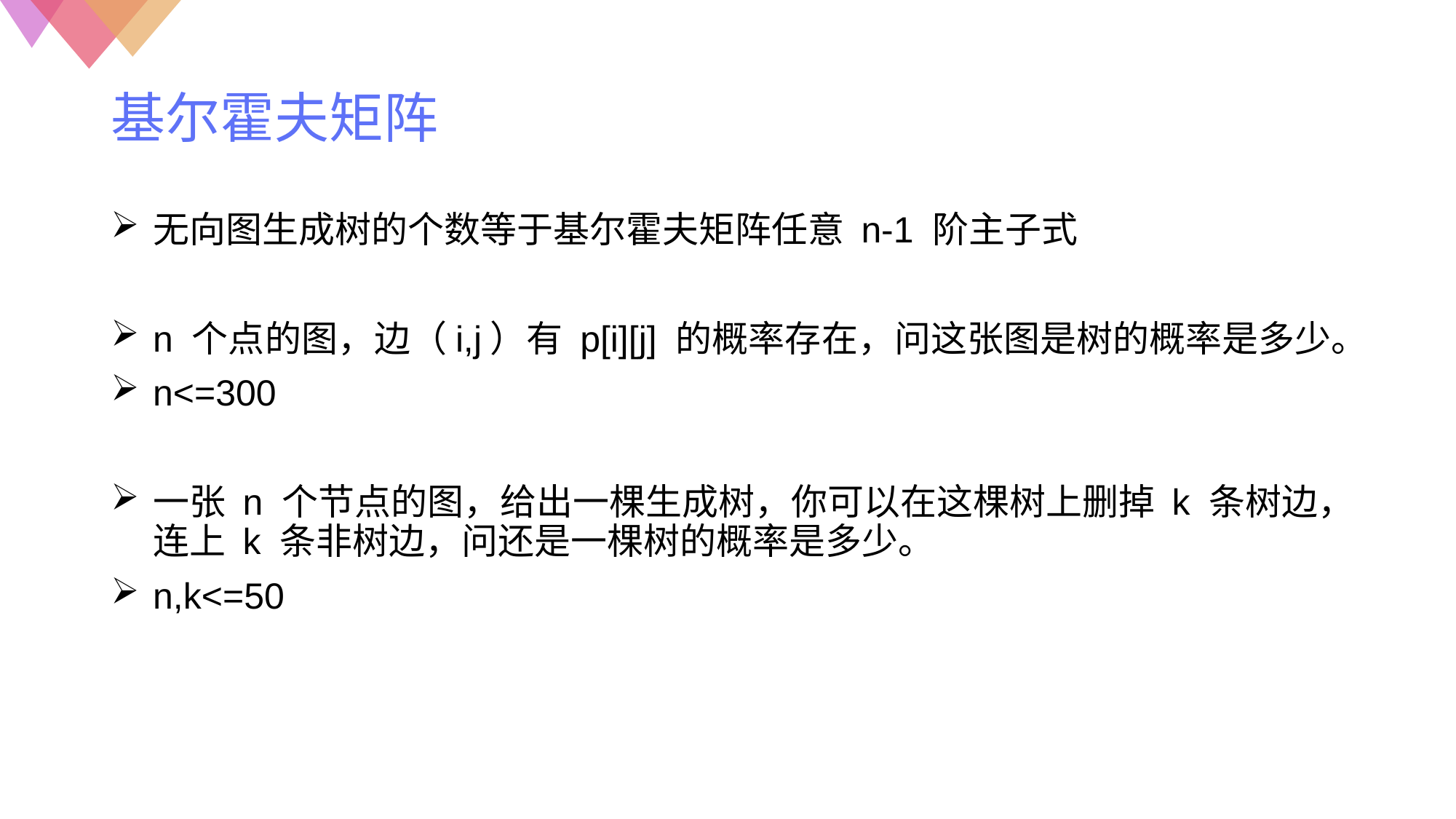

# 基尔霍夫矩阵
无向图生成树的个数等于基尔霍夫矩阵任意 n-1 阶主子式

n 个点的图，边（i,j）有 p[i][j] 的概率存在，问这张图是树的概率是多少。
n<=300

一张 n 个节点的图，给出一棵生成树，你可以在这棵树上删掉 k 条树边，连上 k 条非树边，问还是一棵树的概率是多少。
n,k<=50